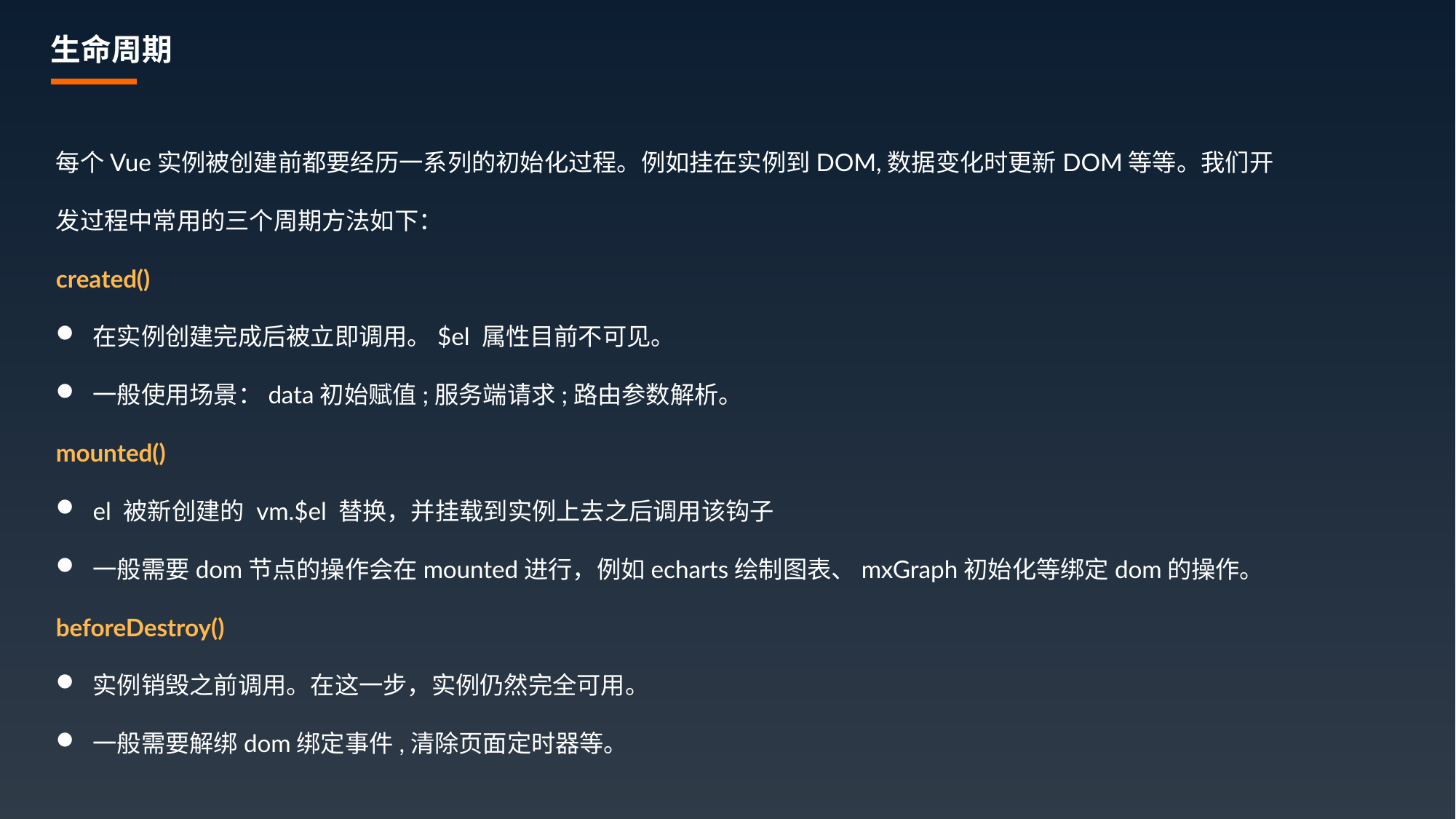

生命周期

每个Vue实例被创建前都要经历一系列的初始化过程。例如挂在实例到DOM,数据变化时更新DOM等等。我们开发过程中常用的三个周期方法如下：
created()
在实例创建完成后被立即调用。$el 属性目前不可见。
一般使用场景：data初始赋值;服务端请求;路由参数解析。
mounted()
el 被新创建的 vm.$el 替换，并挂载到实例上去之后调用该钩子
一般需要dom节点的操作会在mounted进行，例如echarts绘制图表、mxGraph初始化等绑定dom的操作。
beforeDestroy()
实例销毁之前调用。在这一步，实例仍然完全可用。
一般需要解绑dom绑定事件,清除页面定时器等。